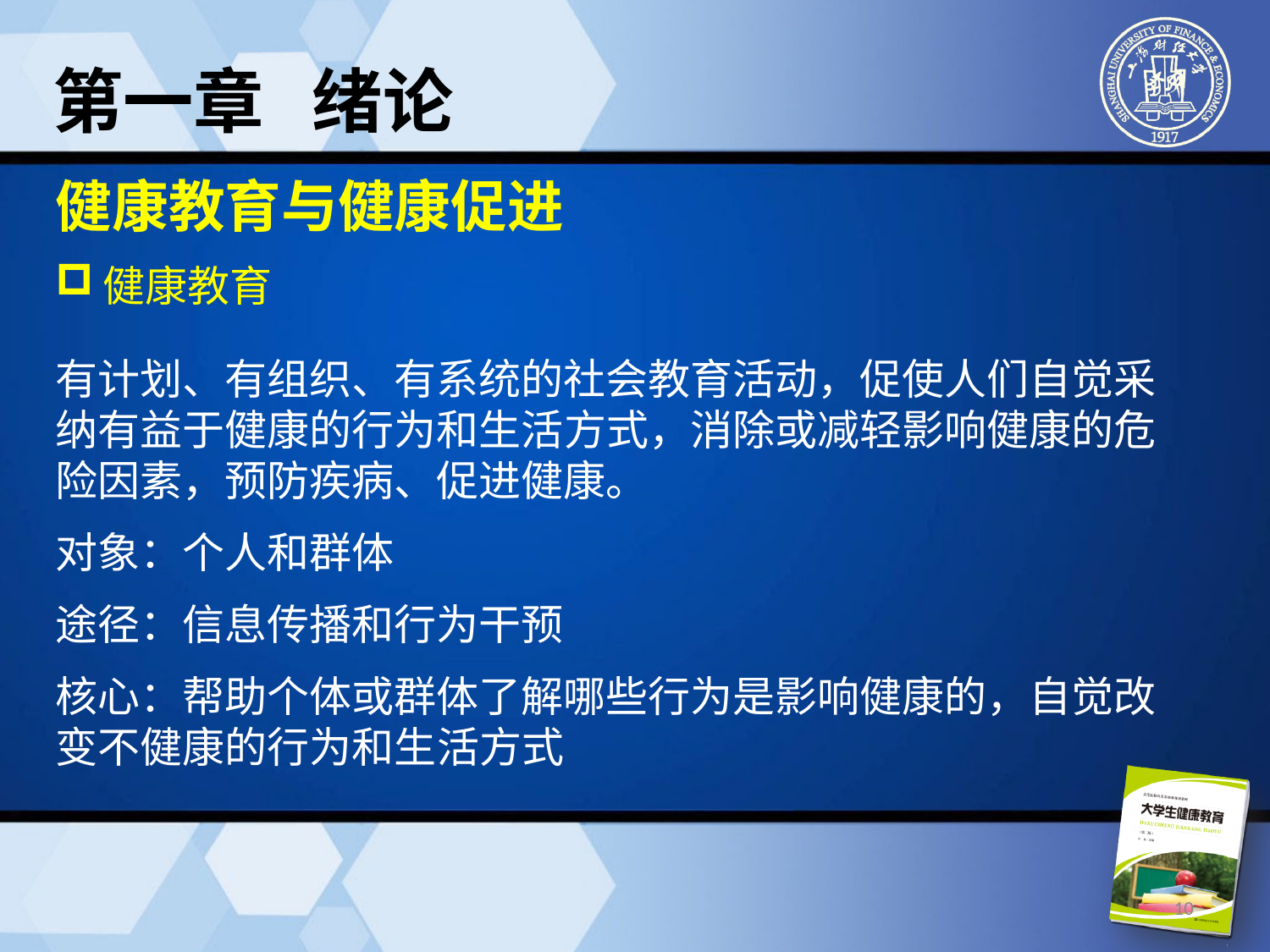

# 第一章   绪论
健康教育与健康促进
健康教育

有计划、有组织、有系统的社会教育活动，促使人们自觉采纳有益于健康的行为和生活方式，消除或减轻影响健康的危险因素，预防疾病、促进健康。
对象：个人和群体
途径：信息传播和行为干预
核心：帮助个体或群体了解哪些行为是影响健康的，自觉改变不健康的行为和生活方式

，树立健康观念，采纳有利于健康的行为和生活方式

10